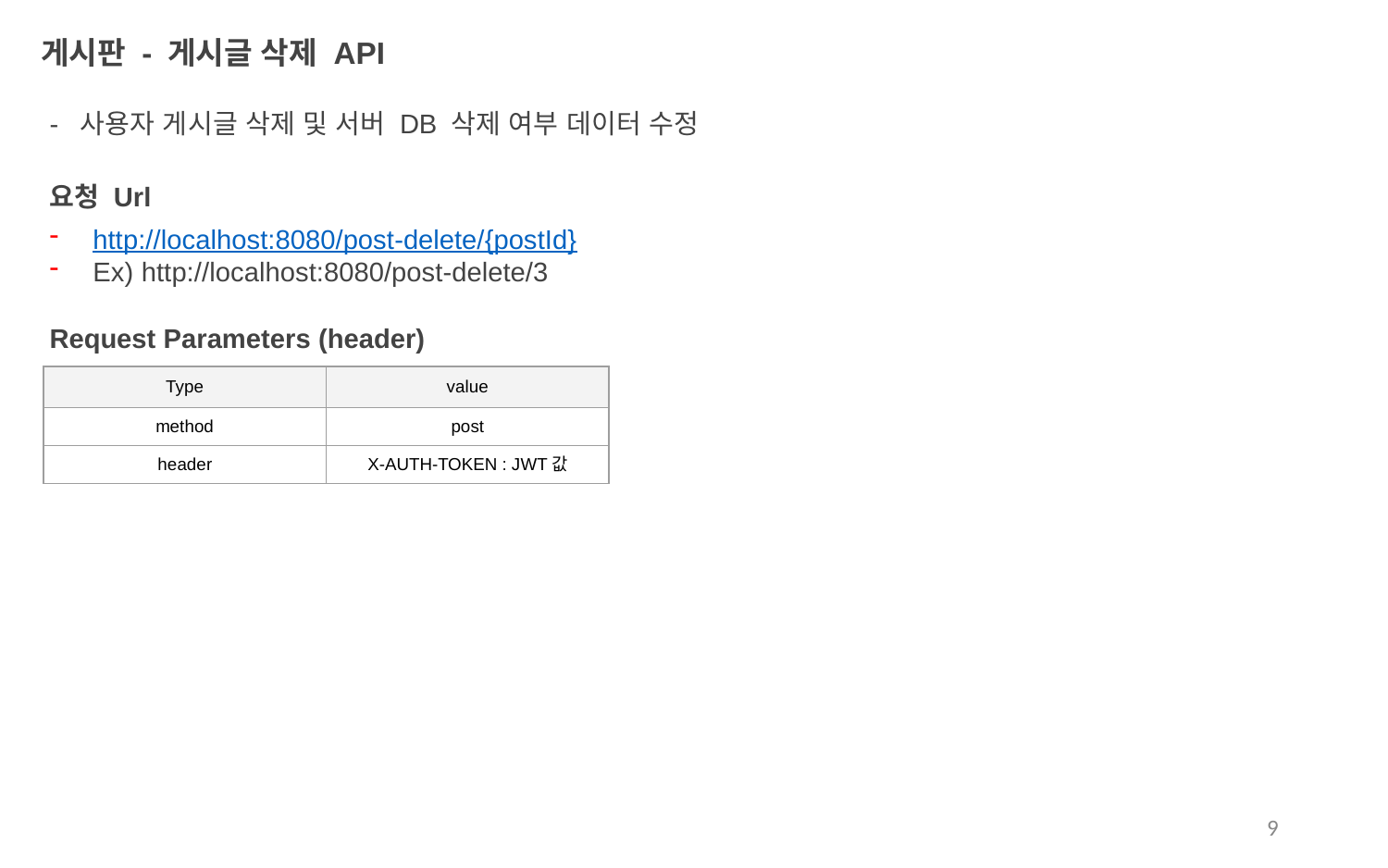

게시판 - 게시글 삭제 API
-  사용자 게시글 삭제 및 서버 DB 삭제 여부 데이터 수정
요청 Url
http://localhost:8080/post-delete/{postId}
Ex) http://localhost:8080/post-delete/3
Request Parameters (header)
| Type | value |
| --- | --- |
| method | post |
| header | X-AUTH-TOKEN : JWT값 |
9